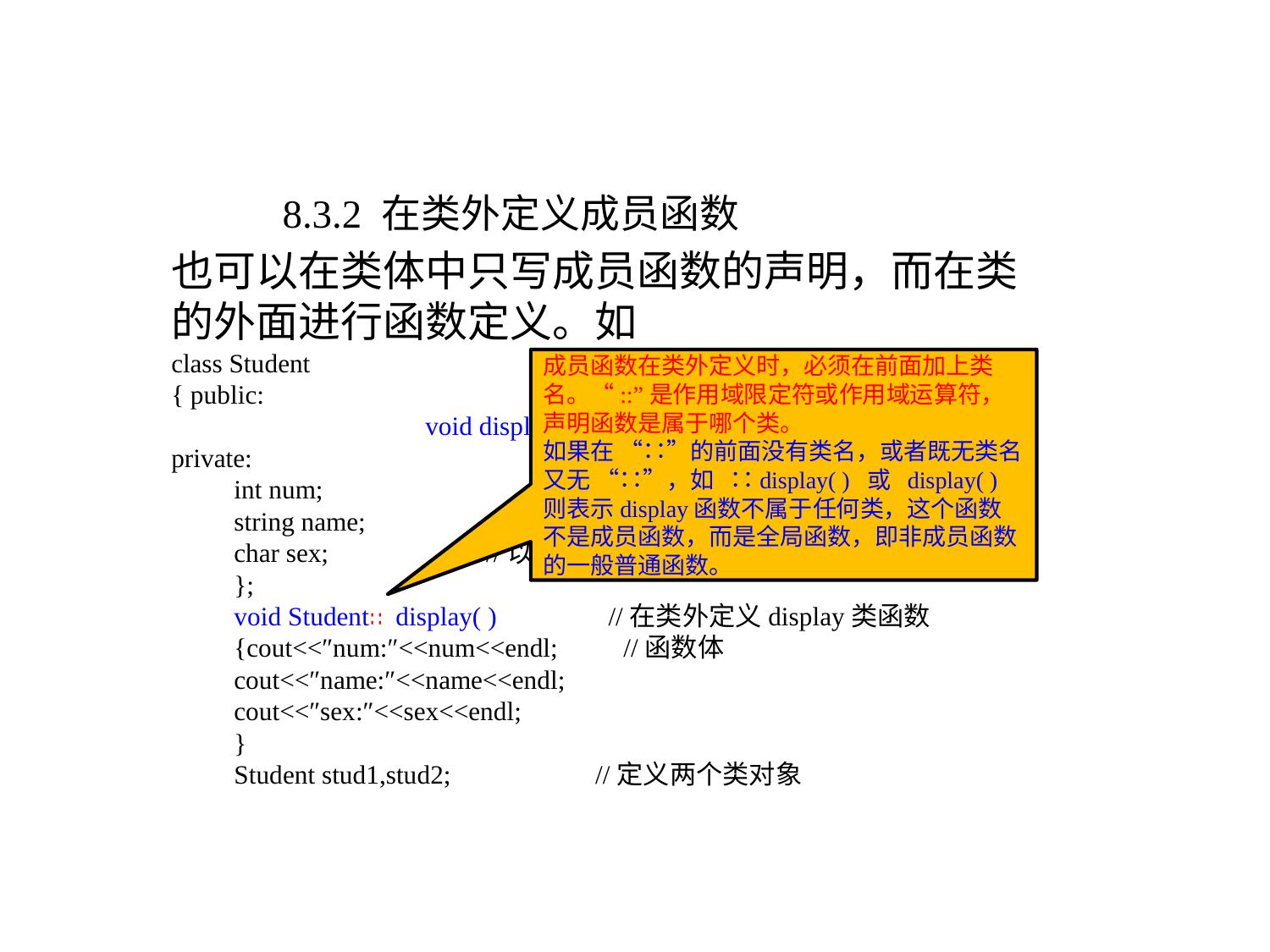

8.3.2 在类外定义成员函数
也可以在类体中只写成员函数的声明，而在类的外面进行函数定义。如
class Student
{ public:
		void display( );             //公用成员函数原型声明
private:
int num;
string name;
char sex;                        //以上3行是私有数据成员
};
void Student∷display( )                 //在类外定义display类函数
{cout<<″num:″<<num<<endl;          //函数体
cout<<″name:″<<name<<endl;
cout<<″sex:″<<sex<<endl;
}
Student stud1,stud2;                      //定义两个类对象
成员函数在类外定义时，必须在前面加上类名。“::”是作用域限定符或作用域运算符，声明函数是属于哪个类。
如果在 “∷”的前面没有类名，或者既无类名又无 “∷”，如   ∷display( )  或  display( )
则表示display函数不属于任何类，这个函数不是成员函数，而是全局函数，即非成员函数的一般普通函数。